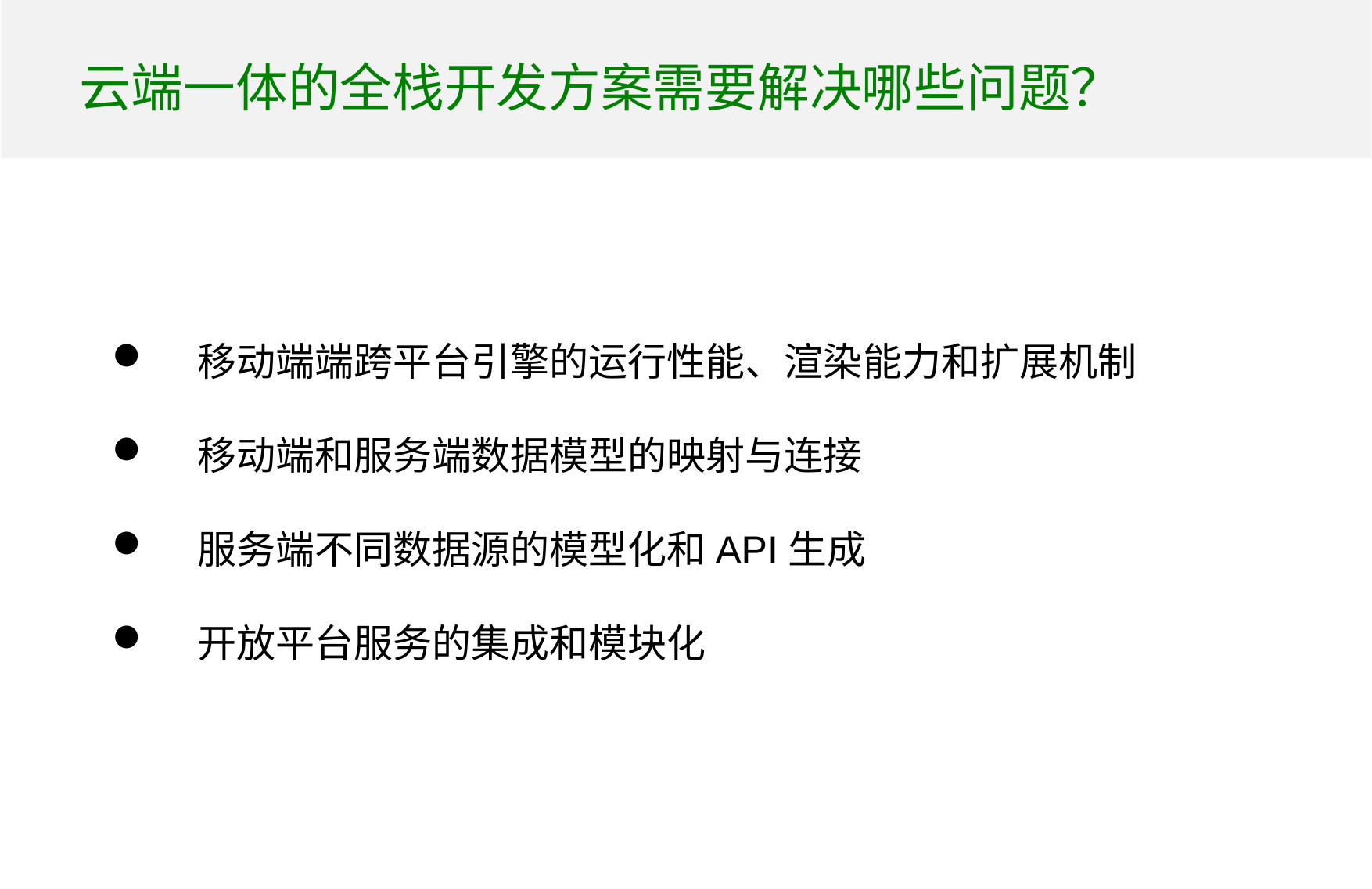

# 云端一体的全栈开发方案需要解决哪些问题？
  移动端端跨平台引擎的运行性能、渲染能力和扩展机制

  移动端和服务端数据模型的映射与连接

  服务端不同数据源的模型化和API生成

  开放平台服务的集成和模块化